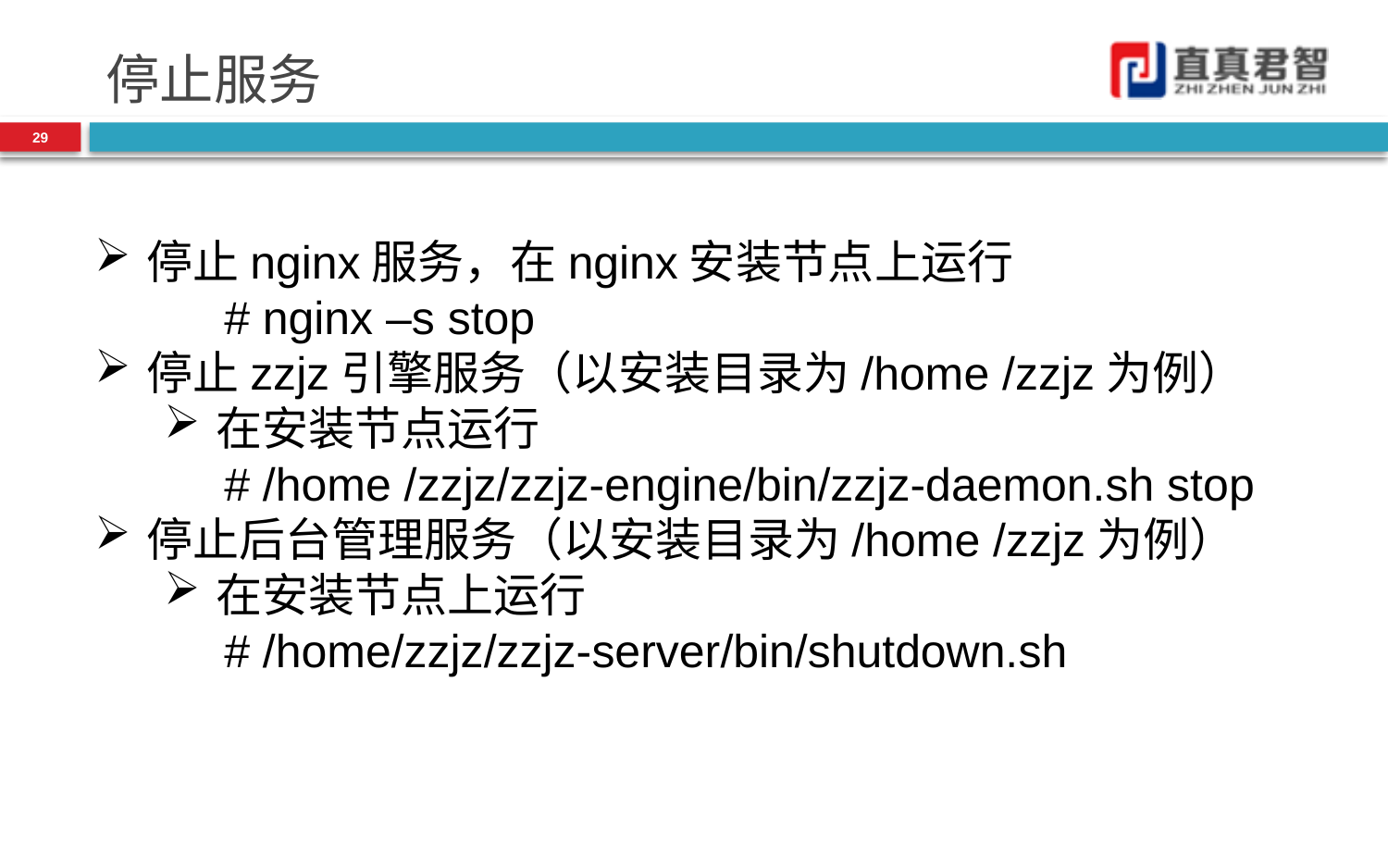

# 停止服务
29
停止nginx服务，在nginx安装节点上运行
          # nginx –s stop
停止zzjz引擎服务（以安装目录为/home /zzjz为例）
在安装节点运行
          # /home /zzjz/zzjz-engine/bin/zzjz-daemon.sh stop
停止后台管理服务（以安装目录为/home /zzjz为例）
在安装节点上运行
          # /home/zzjz/zzjz-server/bin/shutdown.sh